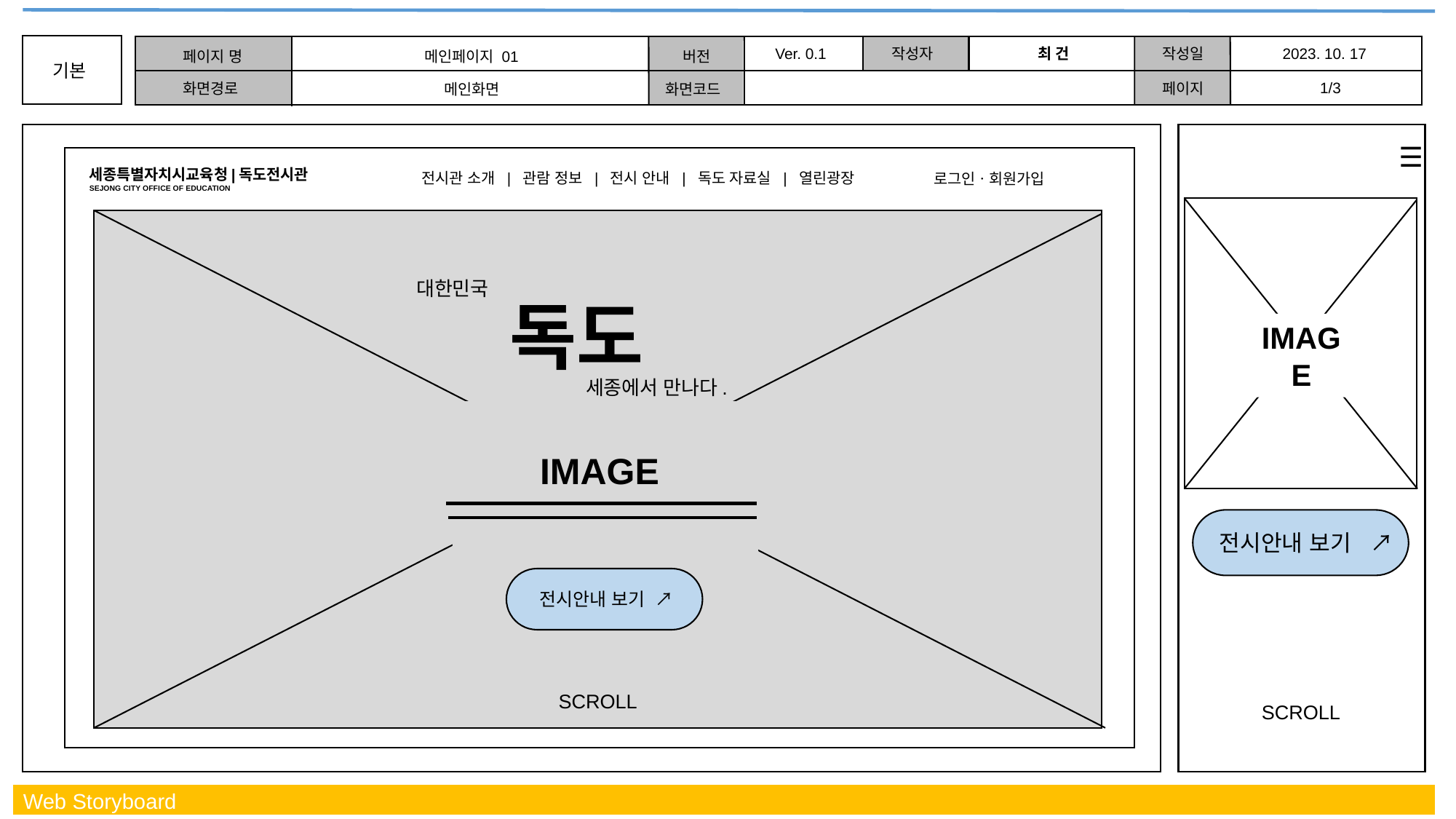

Ver. 0.1
2023. 10. 17
최 건
작성자
작성일
버전
페이지 명
메인페이지 01
1/3
화면경로
페이지
메인화면
화면코드
기본

☰

IMAGE

SCROLL
전시안내 보기   ↗
전시안내 보기   ↗

세종특별자치시교육청|독도전시관
SEJONG CITY OFFICE OF EDUCATION
전시관 소개  |  관람 정보  |  전시 안내  |  독도 자료실  |  열린광장
로그인ㆍ회원가입

대한민국
독도
세종에서 만나다.

IMAGE

전시안내 보기  ↗
SCROLL
Web Storyboard